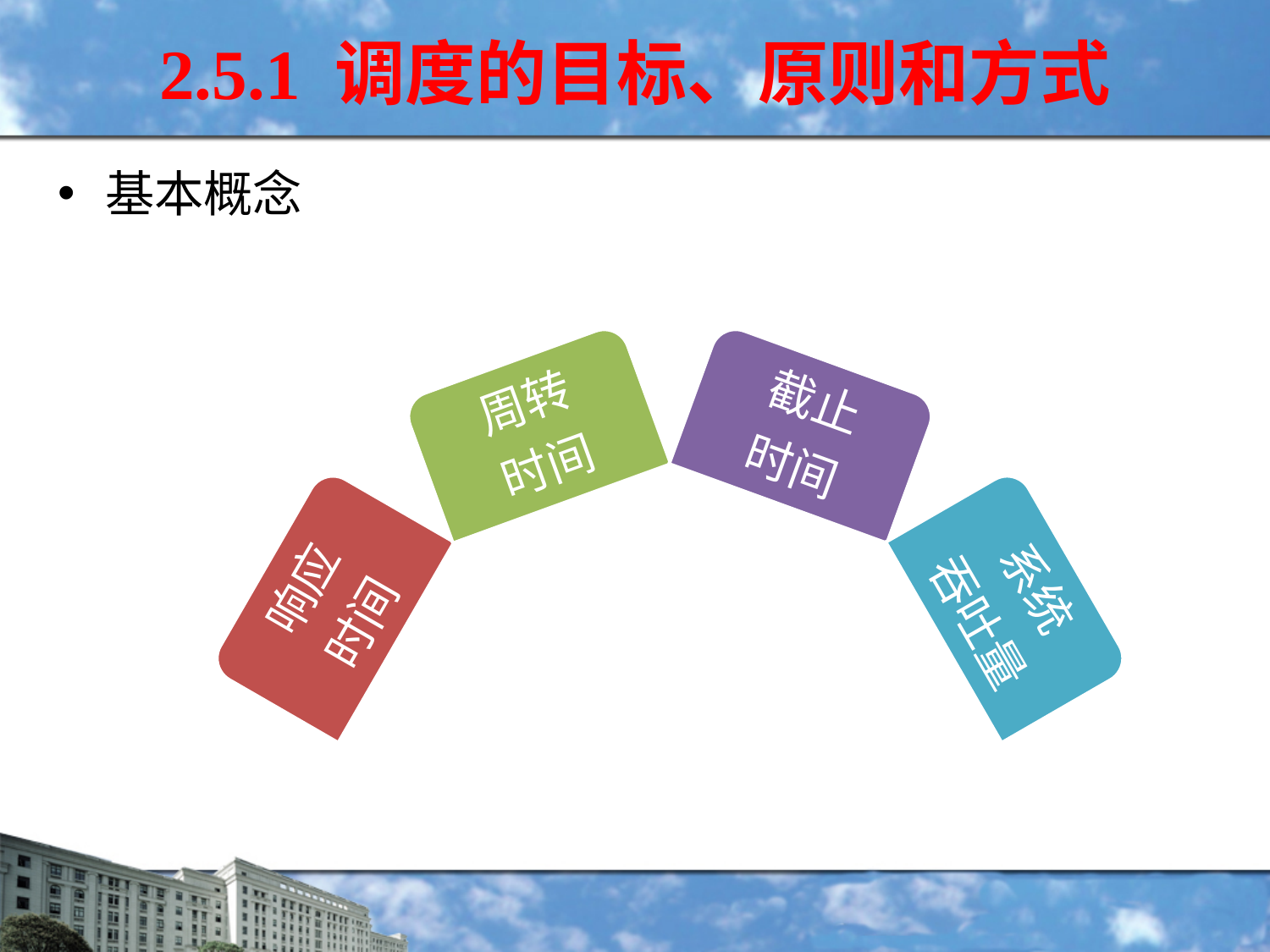

2.5.1 调度的目标、原则和方式
基本概念
响应
时间
周转
时间
截止
时间
系统
吞吐量